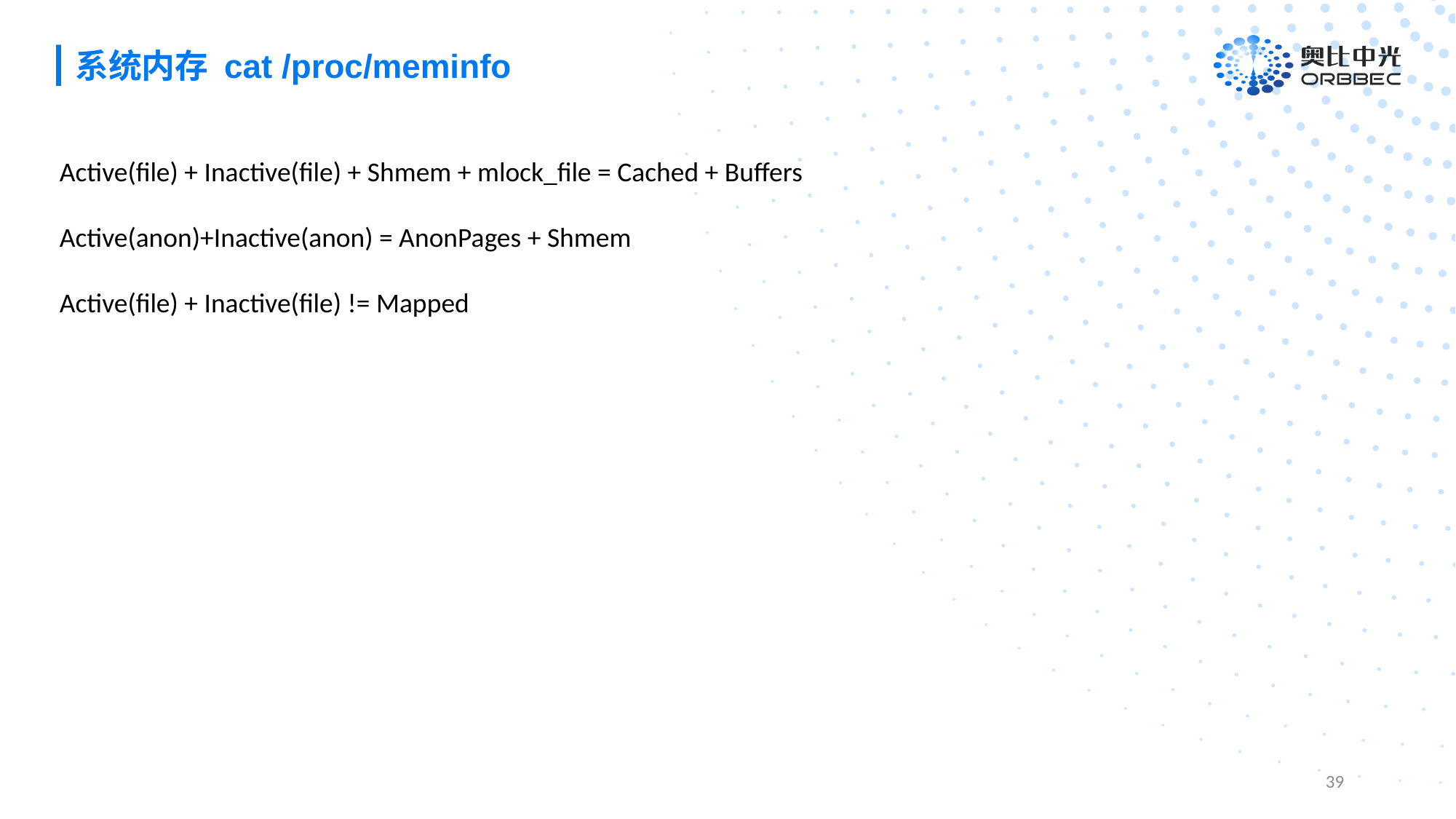

系统内存 cat /proc/meminfo

Active(file) + Inactive(file) + Shmem + mlock_file = Cached + Buffers

Active(anon)+Inactive(anon) = AnonPages + Shmem

Active(file) + Inactive(file) != Mapped

39